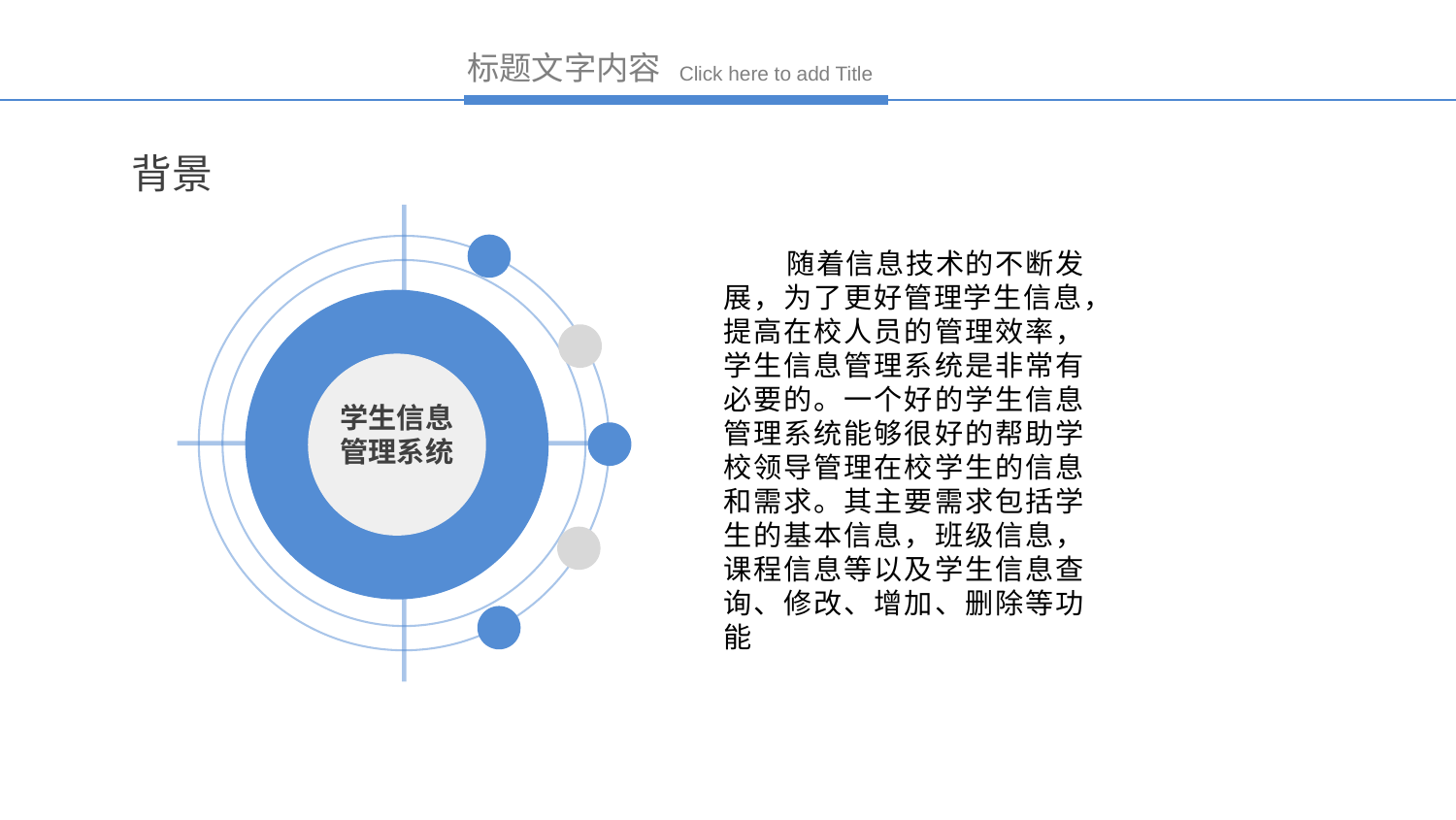

背景

       随着信息技术的不断发展，为了更好管理学生信息，提高在校人员的管理效率，学生信息管理系统是非常有必要的。一个好的学生信息管理系统能够很好的帮助学校领导管理在校学生的信息和需求。其主要需求包括学生的基本信息，班级信息，课程信息等以及学生信息查询、修改、增加、删除等功能

学生信息管理系统